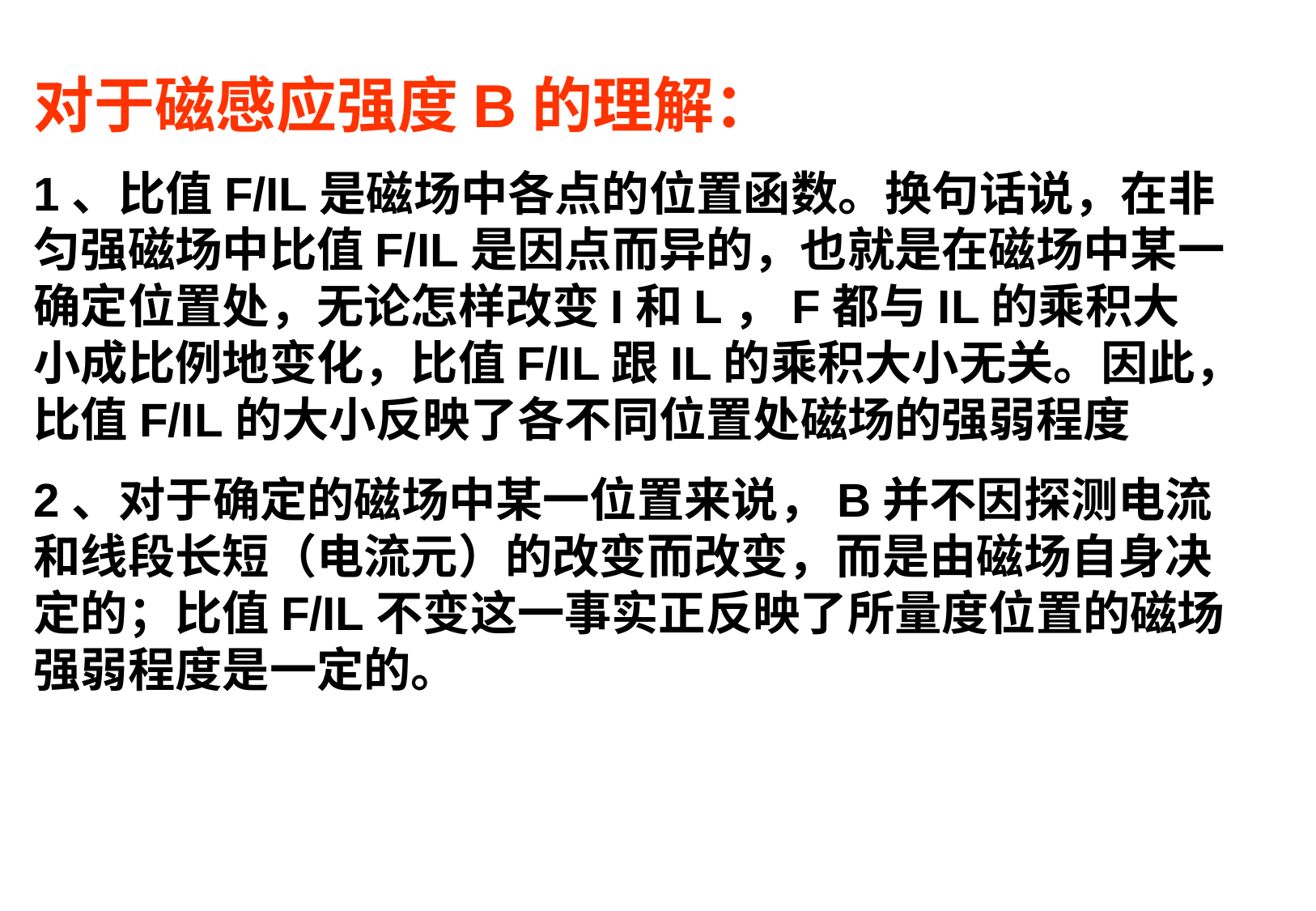

对于磁感应强度B的理解：
1、比值F/IL是磁场中各点的位置函数。换句话说，在非匀强磁场中比值F/IL是因点而异的，也就是在磁场中某一确定位置处，无论怎样改变I和L，F都与IL的乘积大小成比例地变化，比值F/IL跟IL的乘积大小无关。因此，比值F/IL的大小反映了各不同位置处磁场的强弱程度
2、对于确定的磁场中某一位置来说，B并不因探测电流和线段长短（电流元）的改变而改变，而是由磁场自身决定的；比值F/IL不变这一事实正反映了所量度位置的磁场强弱程度是一定的。